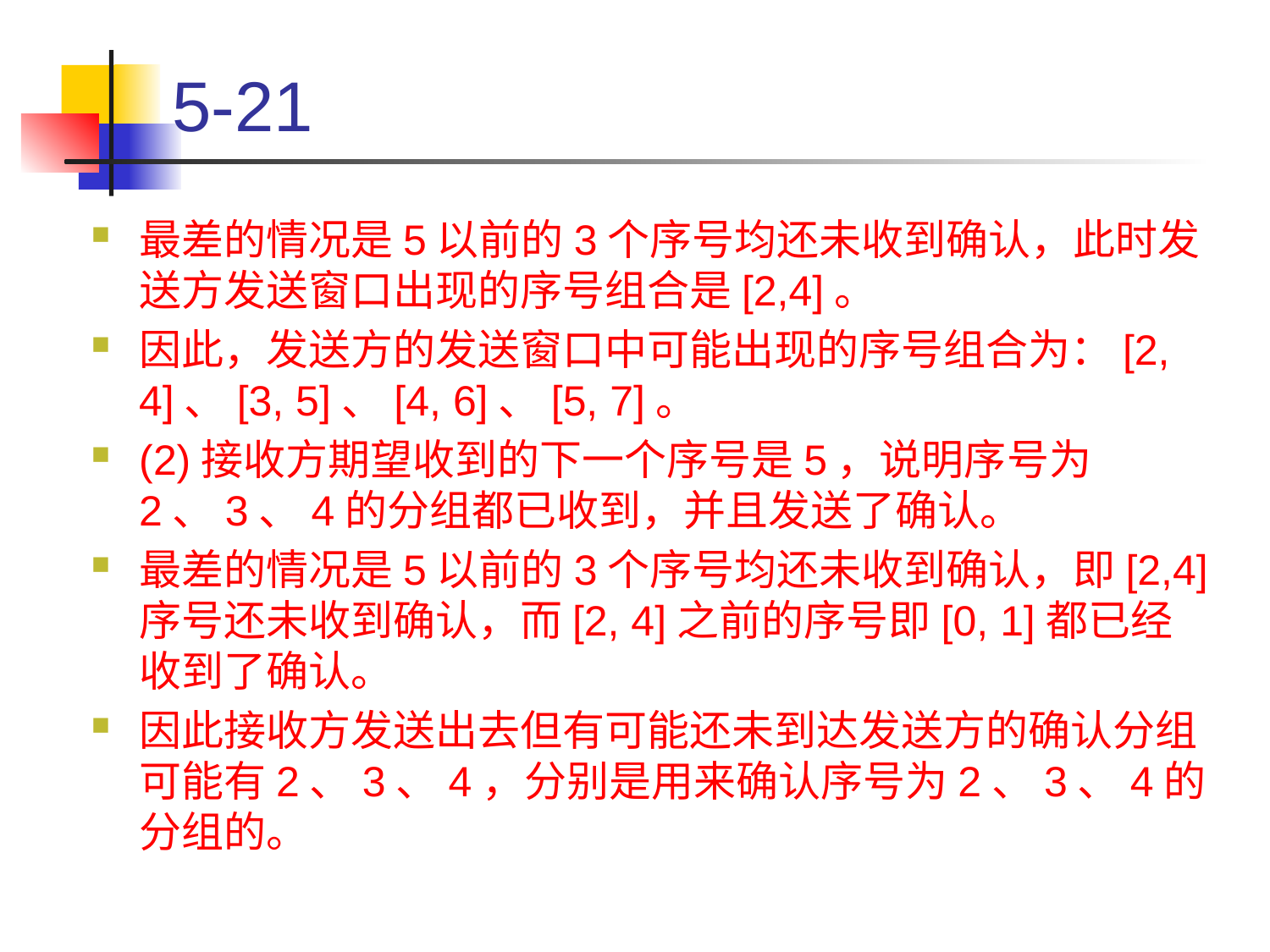

# 5-21
最差的情况是5以前的3个序号均还未收到确认，此时发送方发送窗口出现的序号组合是[2,4]。
因此，发送方的发送窗口中可能出现的序号组合为：[2, 4]、[3, 5]、[4, 6]、[5, 7]。
(2)接收方期望收到的下一个序号是5，说明序号为2、3、4的分组都已收到，并且发送了确认。
最差的情况是5以前的3个序号均还未收到确认，即[2,4]序号还未收到确认，而[2, 4]之前的序号即[0, 1]都已经收到了确认。
因此接收方发送出去但有可能还未到达发送方的确认分组可能有2、3、4，分别是用来确认序号为2、3、4的分组的。